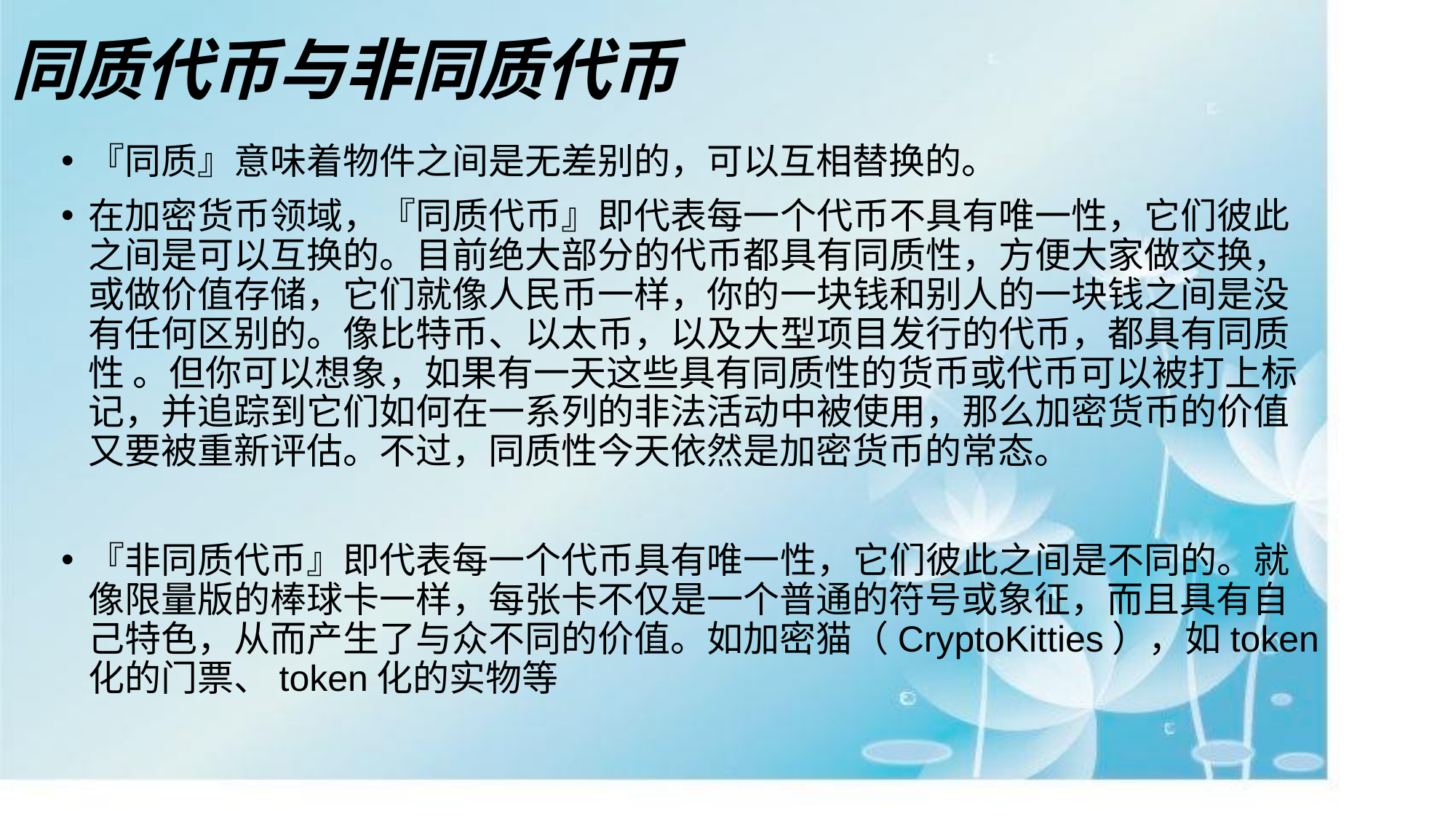

# 同质代币与非同质代币
『同质』意味着物件之间是无差别的，可以互相替换的。
在加密货币领域，『同质代币』即代表每一个代币不具有唯一性，它们彼此之间是可以互换的。目前绝大部分的代币都具有同质性，方便大家做交换，或做价值存储，它们就像人民币一样，你的一块钱和别人的一块钱之间是没有任何区别的。像比特币、以太币，以及大型项目发行的代币，都具有同质性 。但你可以想象，如果有一天这些具有同质性的货币或代币可以被打上标记，并追踪到它们如何在一系列的非法活动中被使用，那么加密货币的价值又要被重新评估。不过，同质性今天依然是加密货币的常态。

『非同质代币』即代表每一个代币具有唯一性，它们彼此之间是不同的。就像限量版的棒球卡一样，每张卡不仅是一个普通的符号或象征，而且具有自己特色，从而产生了与众不同的价值。如加密猫（CryptoKitties），如token化的门票、token化的实物等